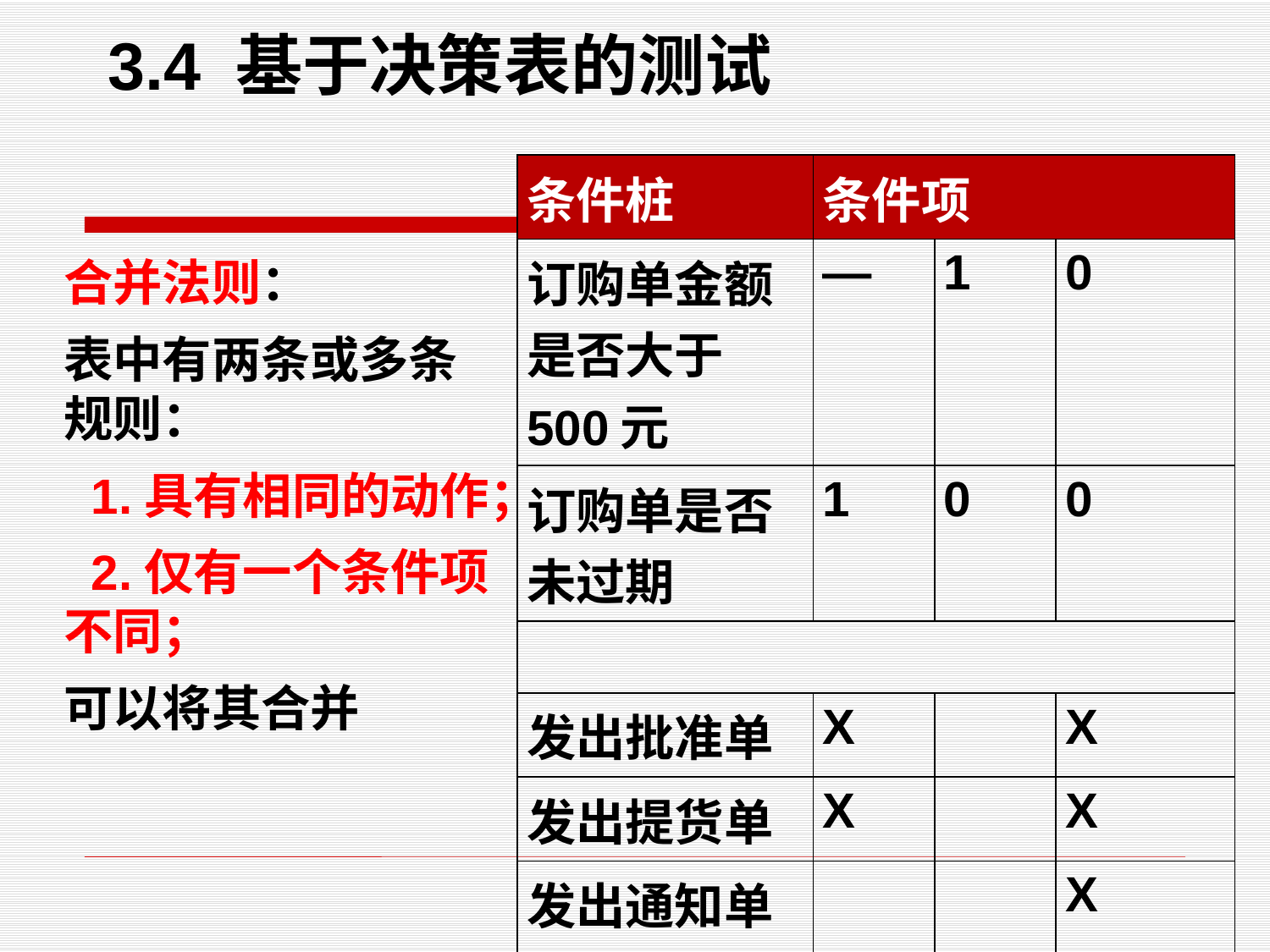

3.4 基于决策表的测试
| 条件桩 | 条件项 |  |  |
| --- | --- | --- | --- |
| 订购单金额是否大于500元 | — | 1 | 0 |
| 订购单是否未过期 | 1 | 0 | 0 |
|  |  |  |  |
| 发出批准单 | X |  | X |
| 发出提货单 | X |  | X |
| 发出通知单 |  |  | X |
合并法则：
表中有两条或多条规则：
  1.具有相同的动作；
  2.仅有一个条件项不同；
可以将其合并